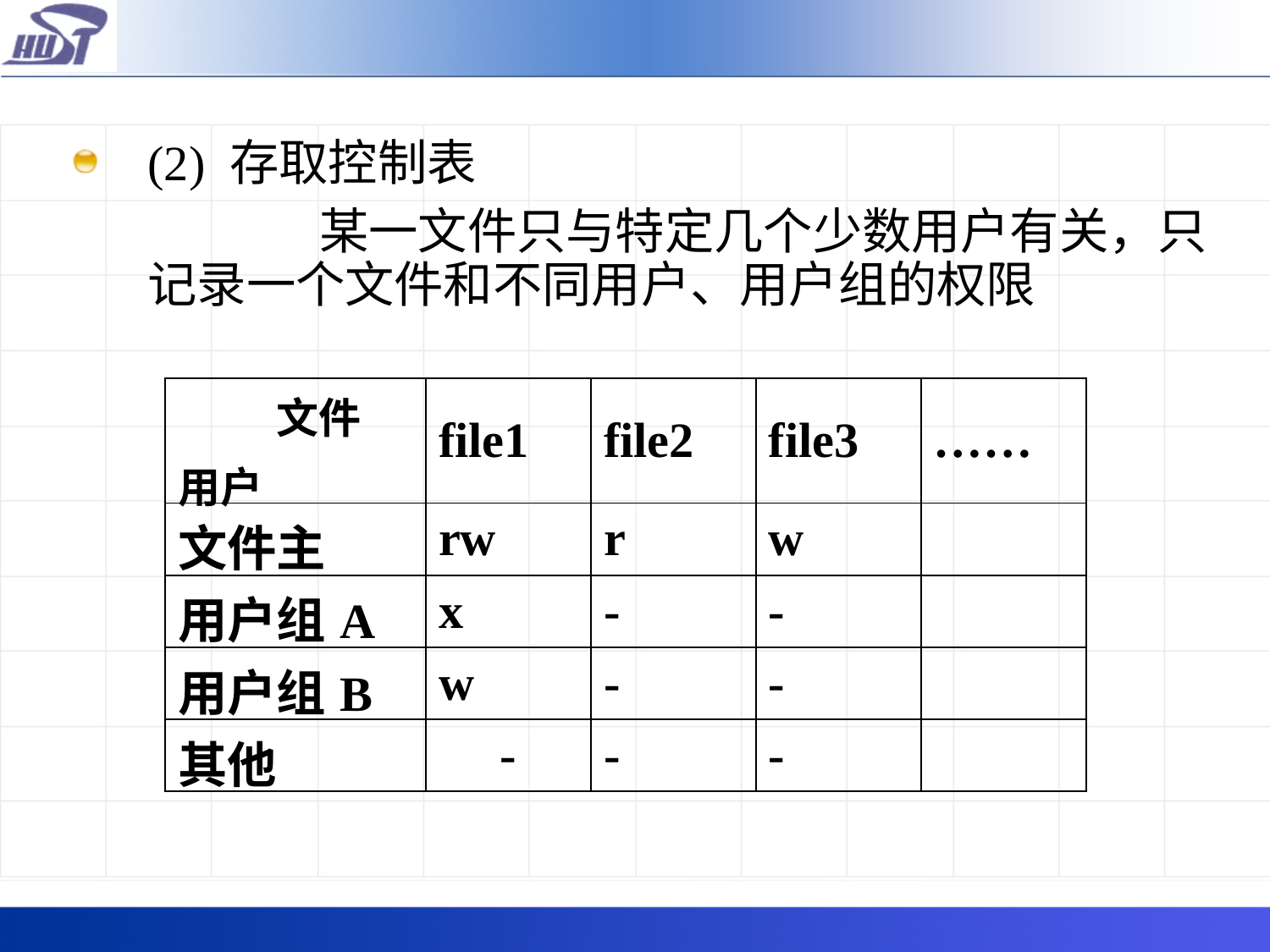

(2) 存取控制表
		   某一文件只与特定几个少数用户有关，只记录一个文件和不同用户、用户组的权限
| 文件 用户 | file1 | file2 | file3 | …… |
| --- | --- | --- | --- | --- |
| 文件主 | rw | r | w |  |
| 用户组A | x | - | - |  |
| 用户组B | w | - | - |  |
| 其他 | - | - | - |  |